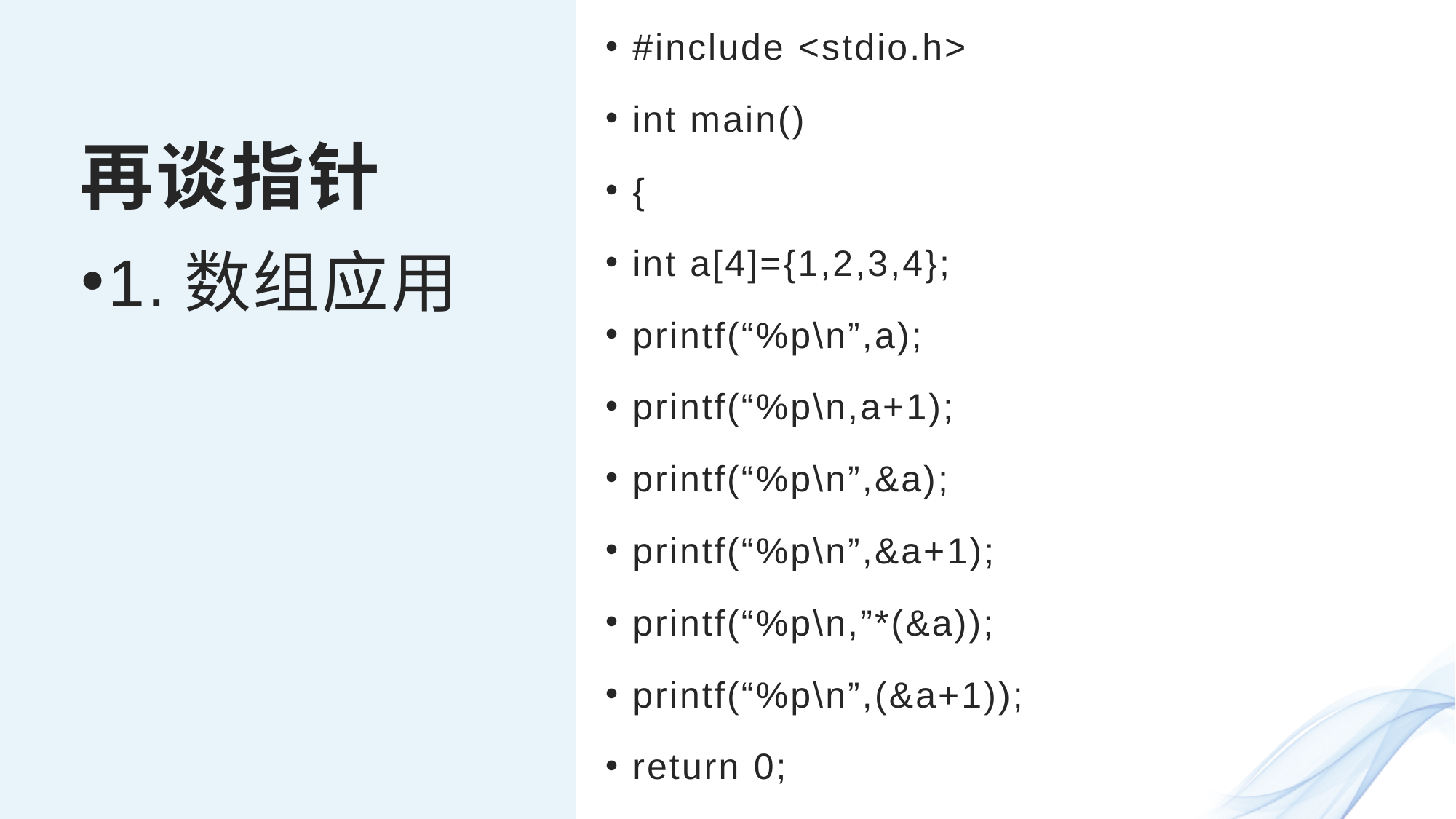

#include <stdio.h>
int main()
{
int a[4]={1,2,3,4};
printf(“%p\n”,a);
printf(“%p\n,a+1);
printf(“%p\n”,&a);
printf(“%p\n”,&a+1);
printf(“%p\n,”*(&a));
printf(“%p\n”,(&a+1));
return 0;
}
# 再谈指针
1.数组应用